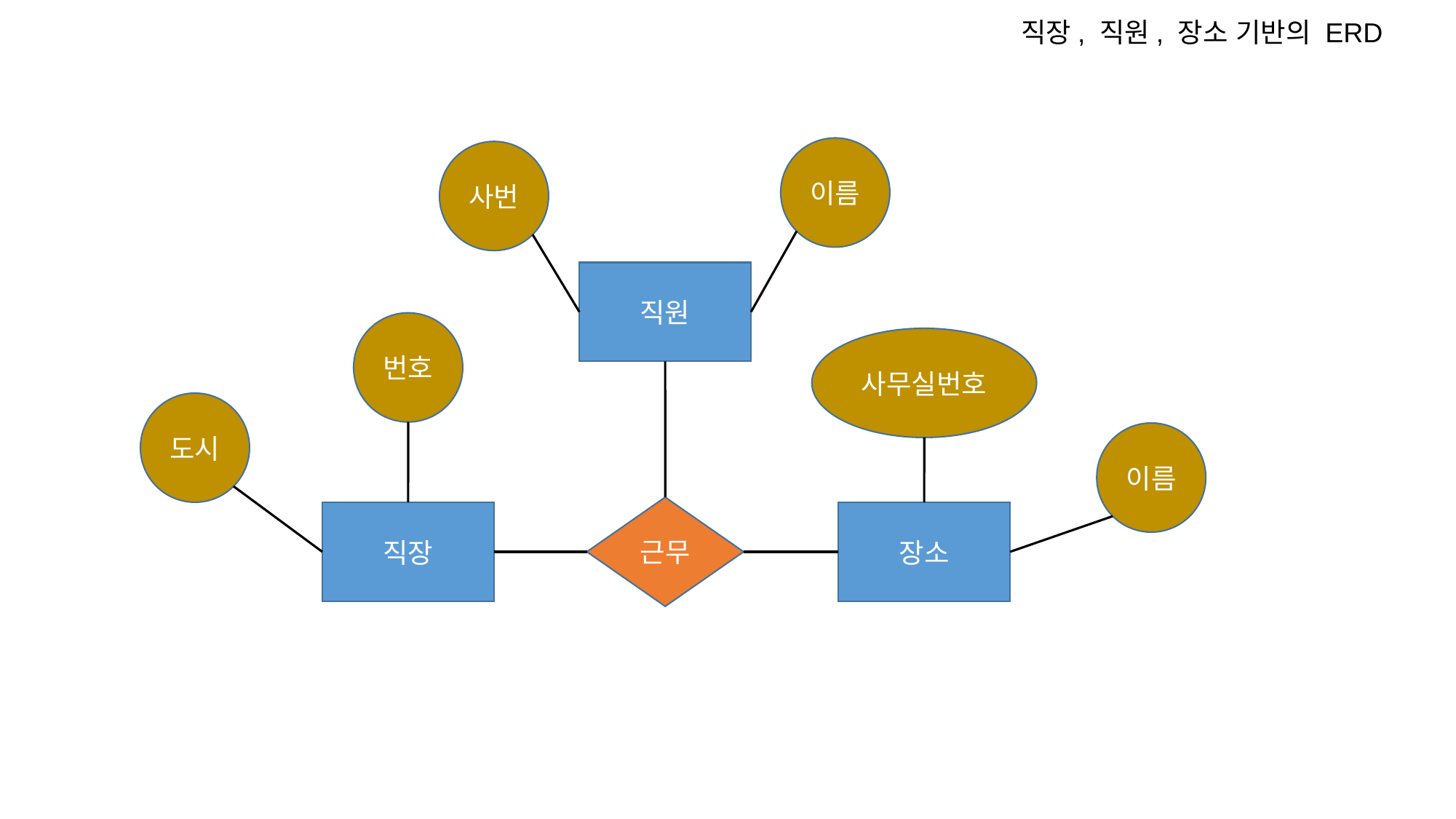

직장, 직원, 장소 기반의 ERD
이름
사번
직원
번호
사무실번호
도시
이름
근무
직장
장소